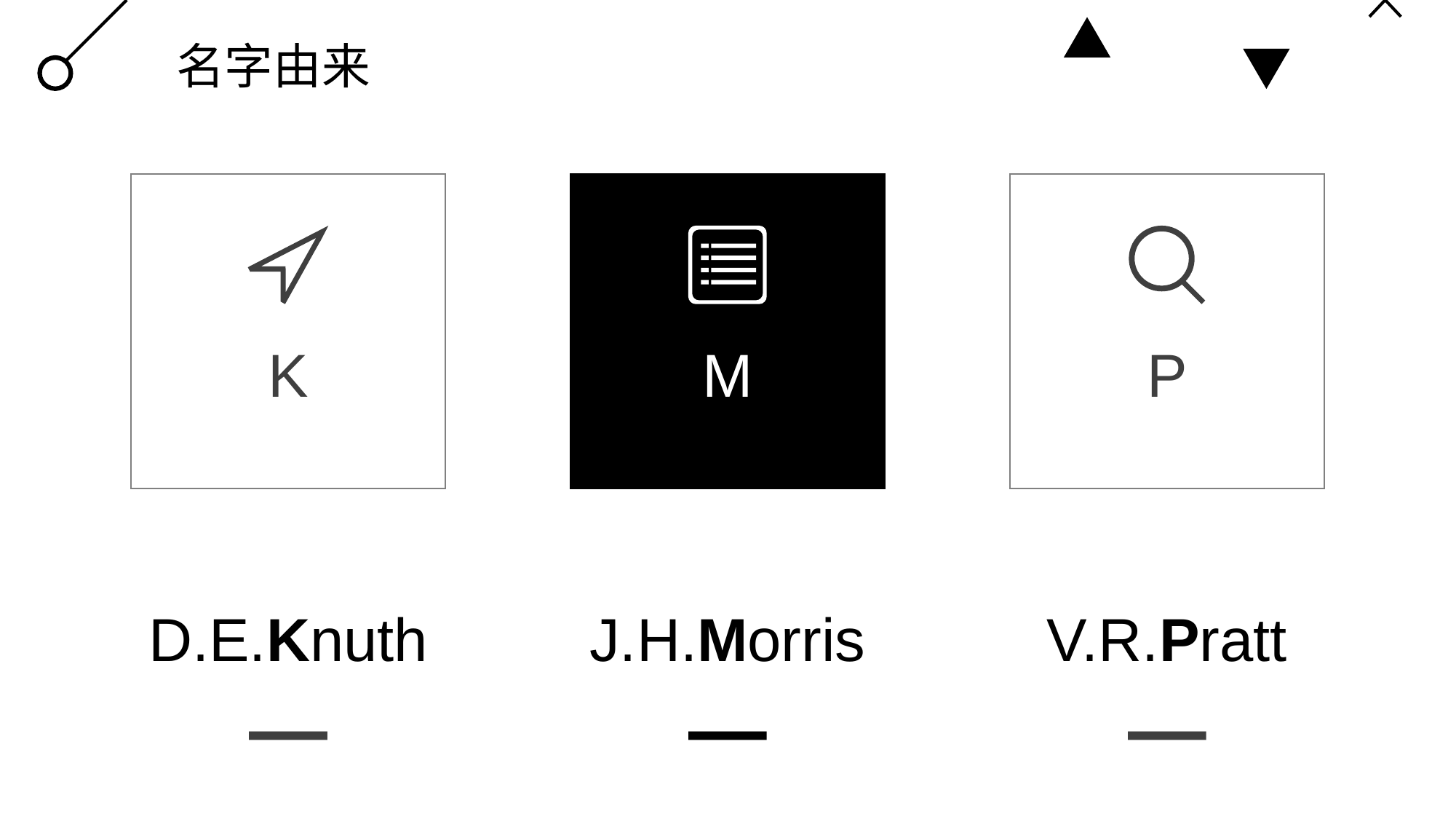

# 名字由来

K
M
P
D.E.Knuth
J.H.Morris
V.R.Pratt